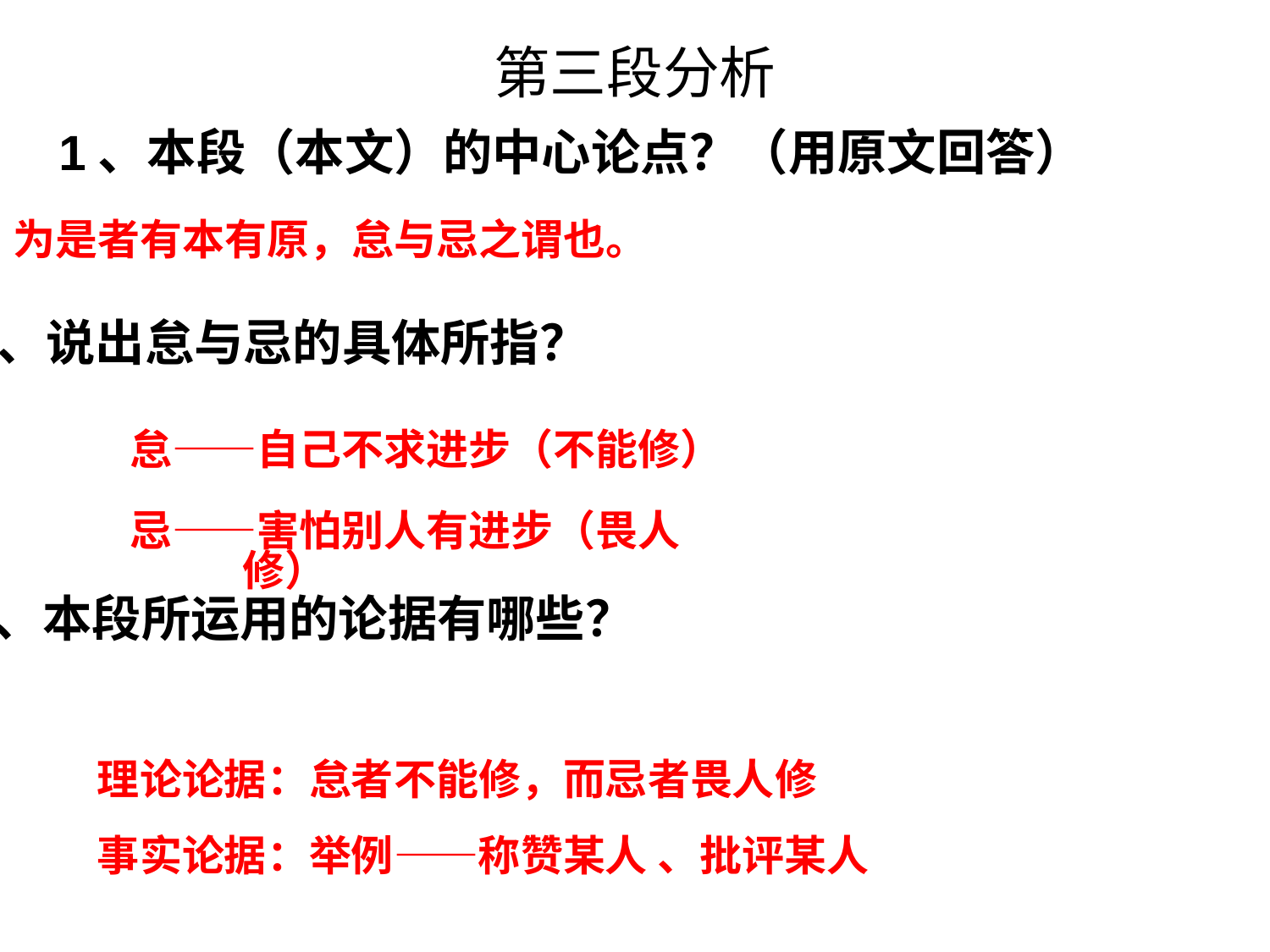

# 第三段分析
1、本段（本文）的中心论点？（用原文回答）
为是者有本有原，怠与忌之谓也。
2、说出怠与忌的具体所指？
怠——自己不求进步（不能修）
忌——害怕别人有进步（畏人修）
3、本段所运用的论据有哪些？
理论论据：怠者不能修，而忌者畏人修
事实论据：举例——称赞某人 、批评某人